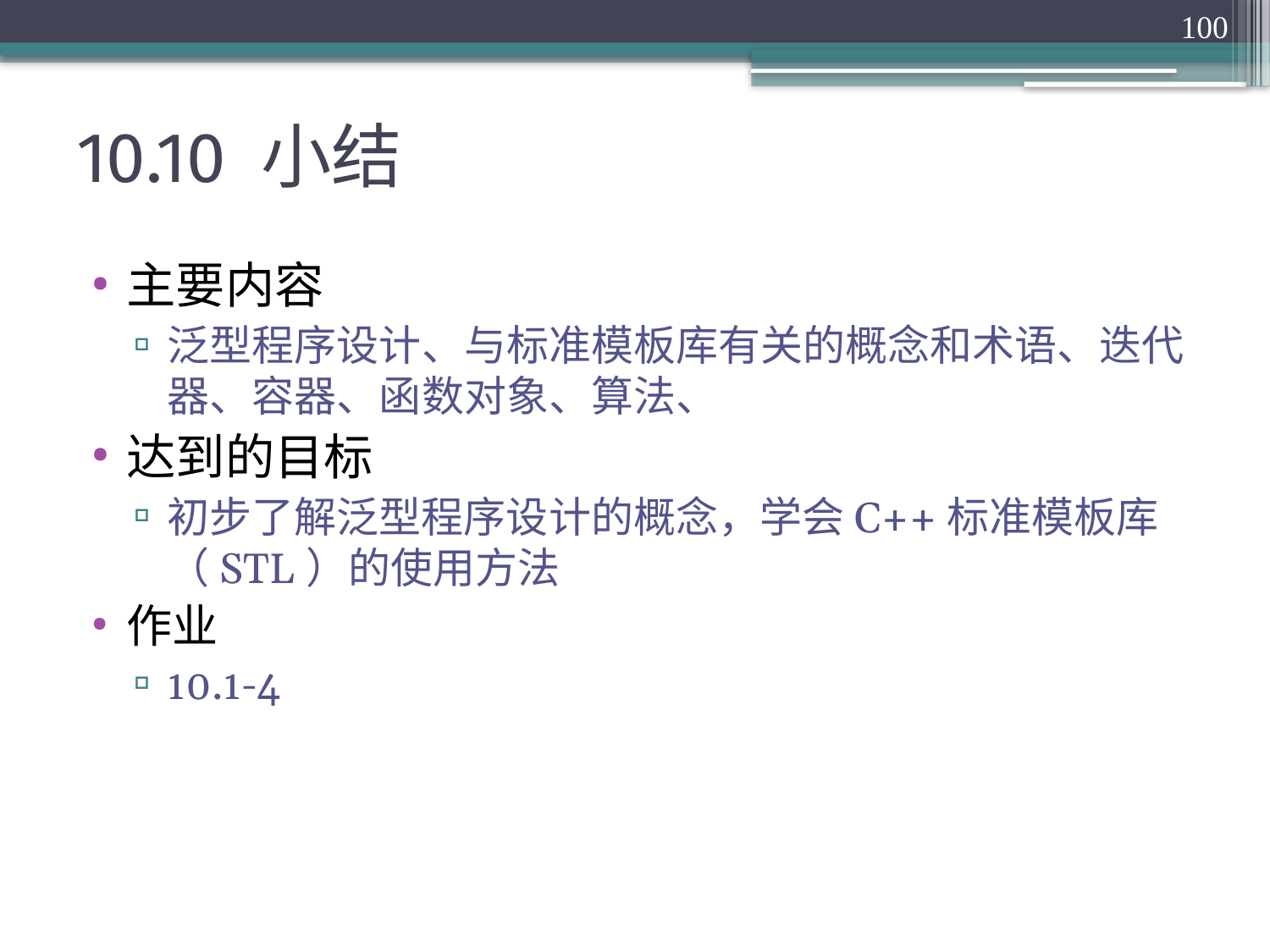

100
# 10.10 小结
主要内容
泛型程序设计、与标准模板库有关的概念和术语、迭代器、容器、函数对象、算法、
达到的目标
初步了解泛型程序设计的概念，学会C++标准模板库（STL）的使用方法
作业
10.1-4